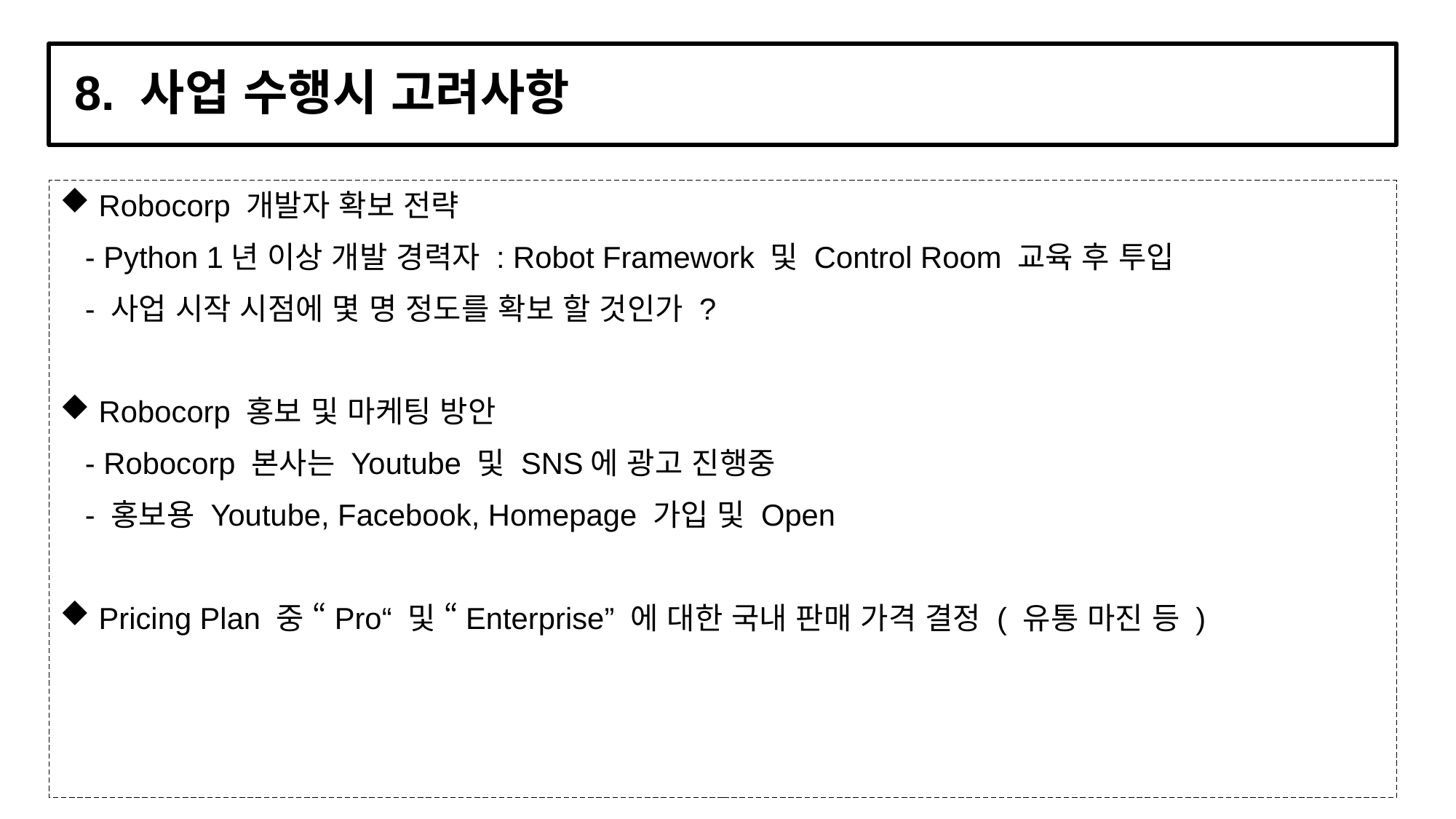

# 8. 사업 수행시 고려사항
 Robocorp 개발자 확보 전략
   - Python 1년 이상 개발 경력자 : Robot Framework 및 Control Room 교육 후 투입
   - 사업 시작 시점에 몇 명 정도를 확보 할 것인가 ?

 Robocorp 홍보 및 마케팅 방안
   - Robocorp 본사는 Youtube 및 SNS에 광고 진행중
   - 홍보용 Youtube, Facebook, Homepage 가입 및 Open

 Pricing Plan 중 “Pro“ 및 “Enterprise” 에 대한 국내 판매 가격 결정 ( 유통 마진 등 )